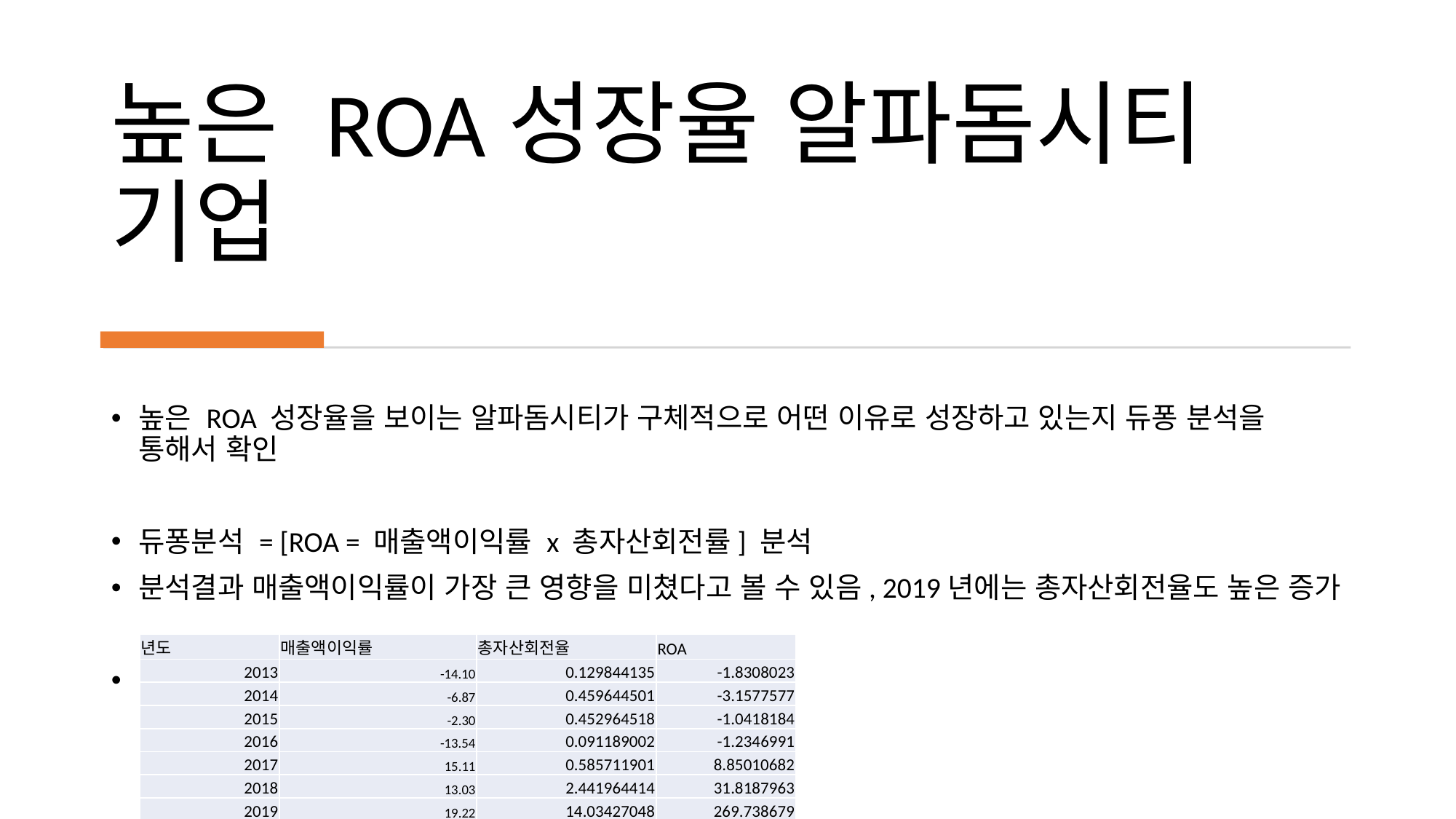

# 높은 ROA성장율 알파돔시티 기업

높은 ROA 성장율을 보이는 알파돔시티가 구체적으로 어떤 이유로 성장하고 있는지 듀퐁 분석을 통해서 확인

듀퐁분석 = [ROA = 매출액이익률 x 총자산회전률] 분석
분석결과 매출액이익률이 가장 큰 영향을 미쳤다고 볼 수 있음, 2019년에는 총자산회전율도 높은 증가

| 년도 | 매출액이익률 | 총자산회전율 | ROA |
| --- | --- | --- | --- |
| 2013 | -14.10 | 0.129844135 | -1.8308023 |
| 2014 | -6.87 | 0.459644501 | -3.1577577 |
| 2015 | -2.30 | 0.452964518 | -1.0418184 |
| 2016 | -13.54 | 0.091189002 | -1.2346991 |
| 2017 | 15.11 | 0.585711901 | 8.85010682 |
| 2018 | 13.03 | 2.441964414 | 31.8187963 |
| 2019 | 19.22 | 14.03427048 | 269.738679 |